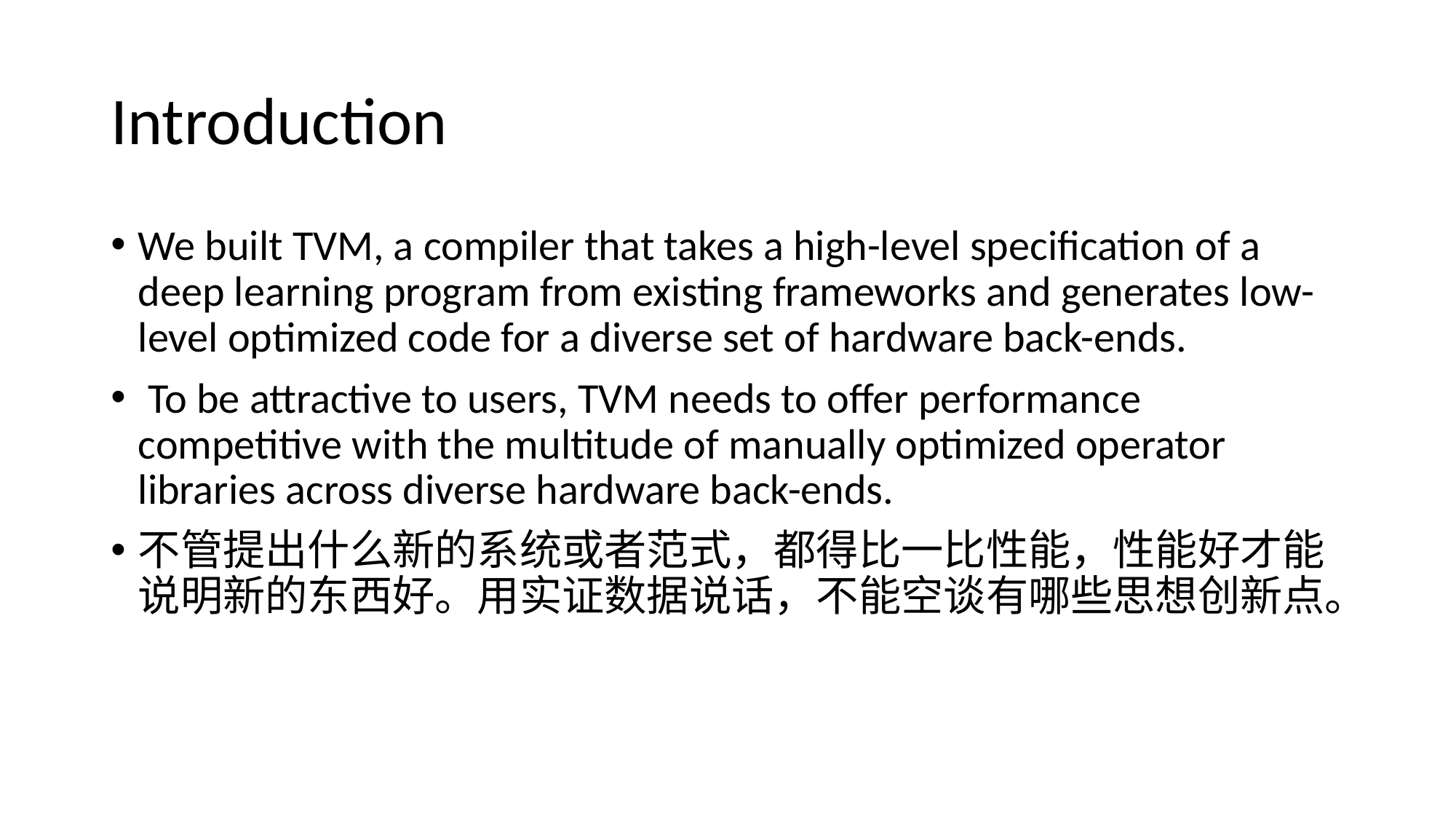

# Introduction
We built TVM, a compiler that takes a high-level specification of a deep learning program from existing frameworks and generates low-level optimized code for a diverse set of hardware back-ends.
 To be attractive to users, TVM needs to offer performance competitive with the multitude of manually optimized operator libraries across diverse hardware back-ends.
不管提出什么新的系统或者范式，都得比一比性能，性能好才能说明新的东西好。用实证数据说话，不能空谈有哪些思想创新点。